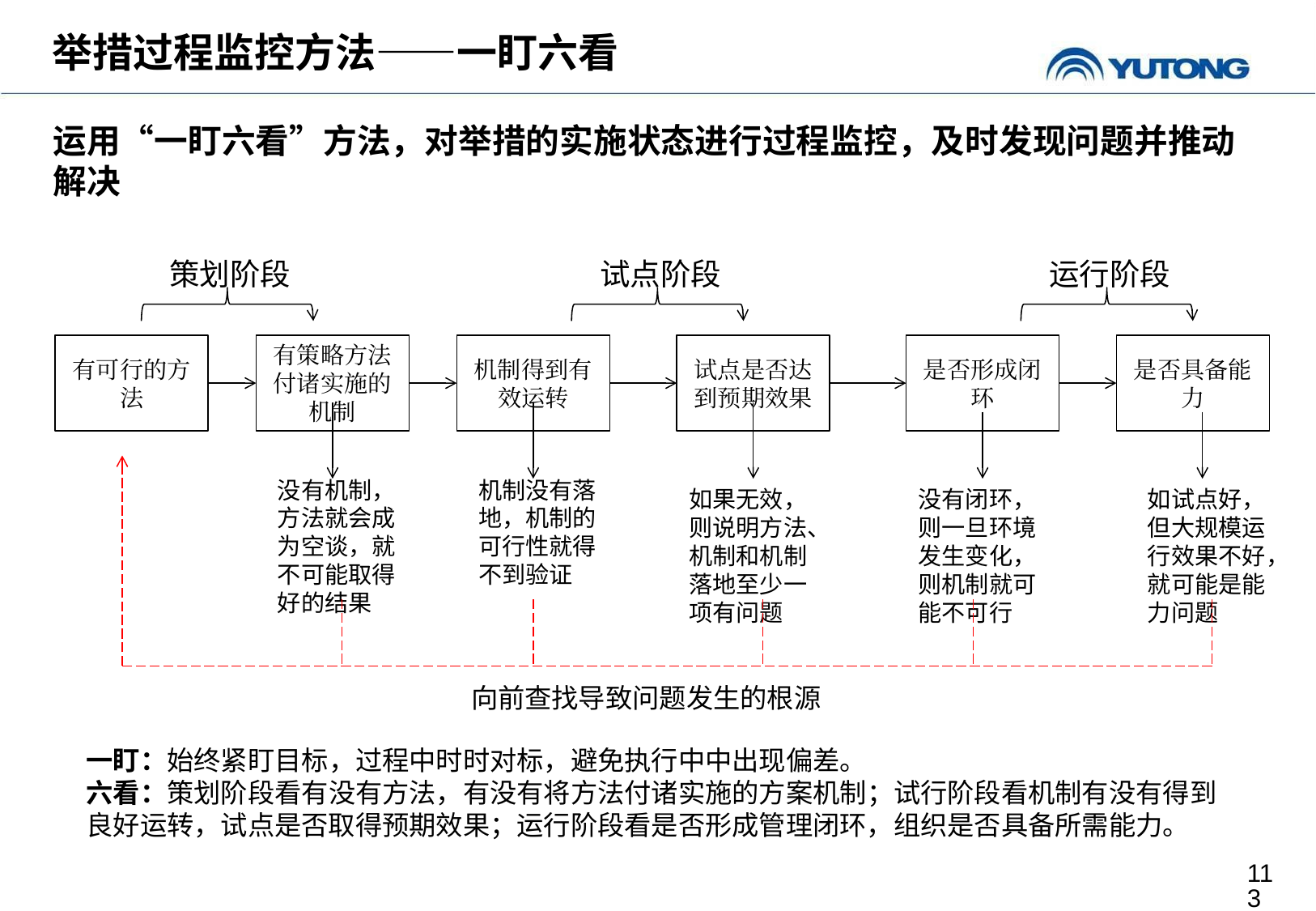

举措过程监控方法——一盯六看
运用“一盯六看”方法，对举措的实施状态进行过程监控，及时发现问题并推动解决

策划阶段
试点阶段
运行阶段
有可行的方法
有策略方法付诸实施的机制
机制得到有效运转
试点是否达到预期效果
是否形成闭环
是否具备能力
没有机制，方法就会成为空谈，就不可能取得好的结果
机制没有落地，机制的可行性就得不到验证
如果无效，则说明方法、机制和机制落地至少一项有问题
没有闭环，则一旦环境发生变化，则机制就可能不可行
如试点好，但大规模运行效果不好，就可能是能力问题
向前查找导致问题发生的根源
一盯：始终紧盯目标，过程中时时对标，避免执行中中出现偏差。
六看：策划阶段看有没有方法，有没有将方法付诸实施的方案机制；试行阶段看机制有没有得到良好运转，试点是否取得预期效果；运行阶段看是否形成管理闭环，组织是否具备所需能力。
113